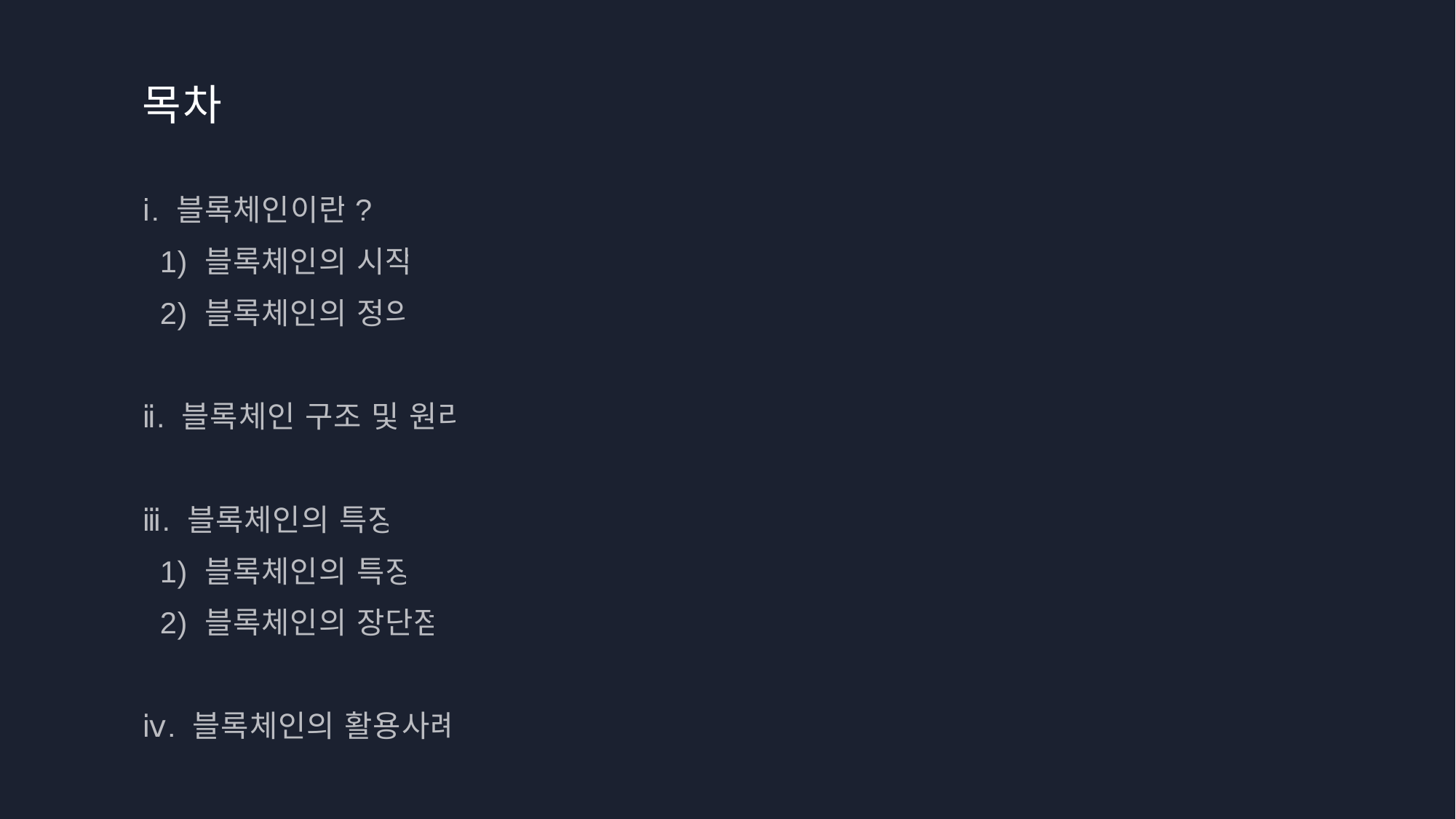

# 목차
ⅰ. 블록체인이란?
  1) 블록체인의 시작
  2) 블록체인의 정의

ⅱ. 블록체인 구조 및 원리

ⅲ. 블록체인의 특징
  1) 블록체인의 특징
  2) 블록체인의 장단점

ⅳ. 블록체인의 활용사례